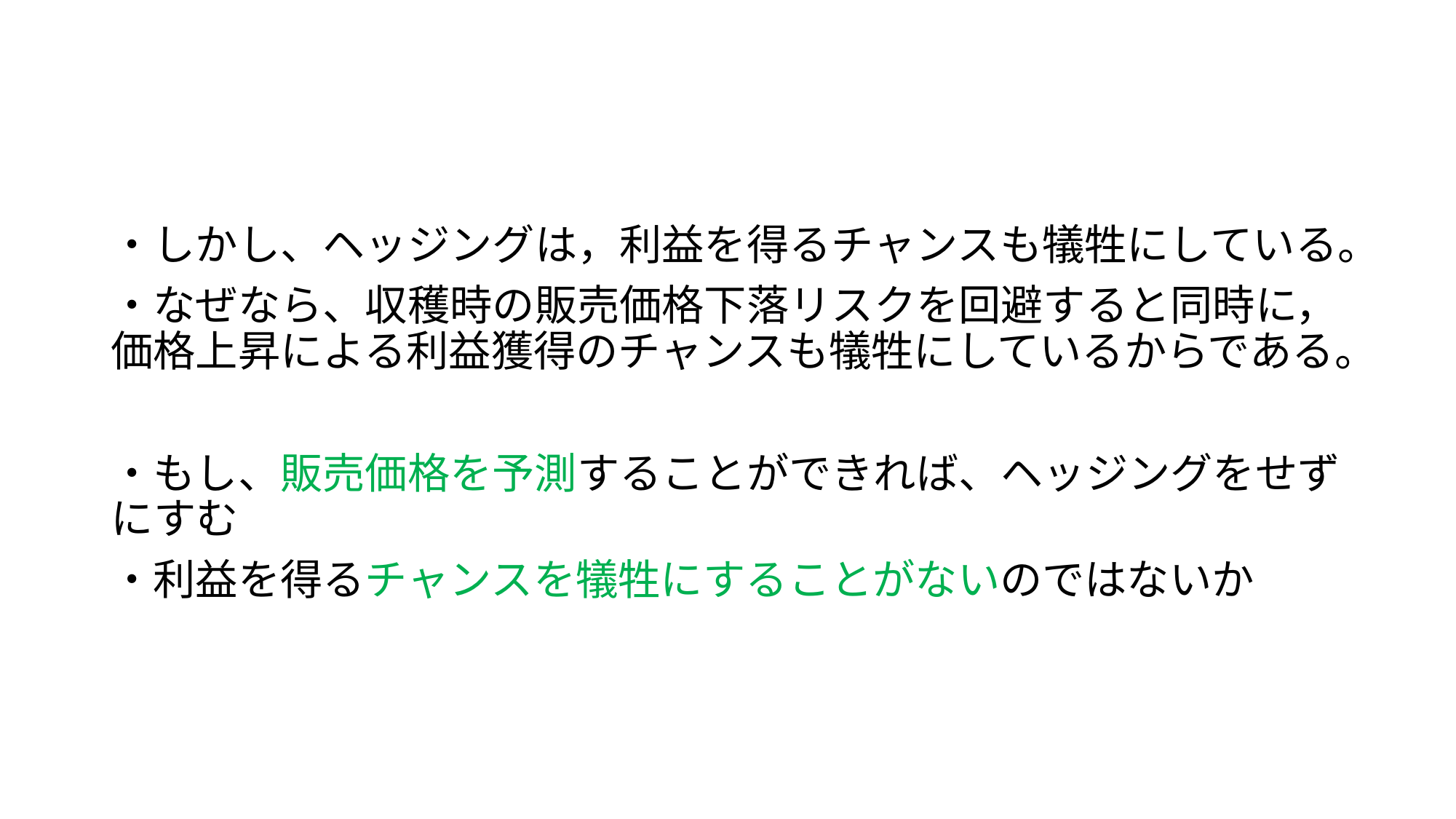

#
・しかし、ヘッジングは，利益を得るチャンスも犠牲にしている。
・なぜなら、収穫時の販売価格下落リスクを回避すると同時に，価格上昇による利益獲得のチャンスも犠牲にしているからである。

・もし、販売価格を予測することができれば、ヘッジングをせずにすむ
・利益を得るチャンスを犠牲にすることがないのではないか